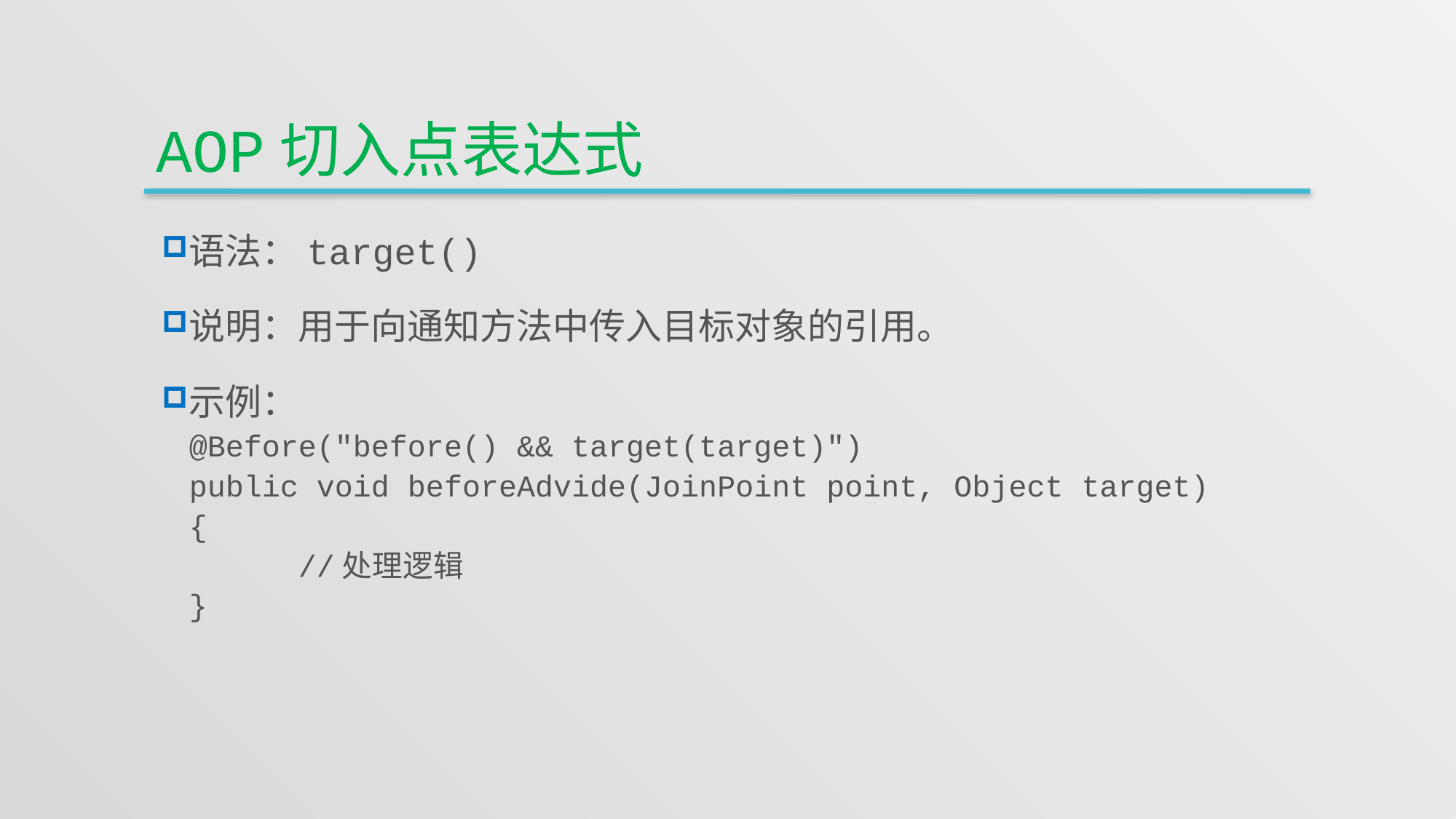

# aop切入点表达式
语法：target()
说明：用于向通知方法中传入目标对象的引用。
示例：
@Before("before() && target(target)")
public void beforeAdvide(JoinPoint point, Object target)
{
      //处理逻辑
}